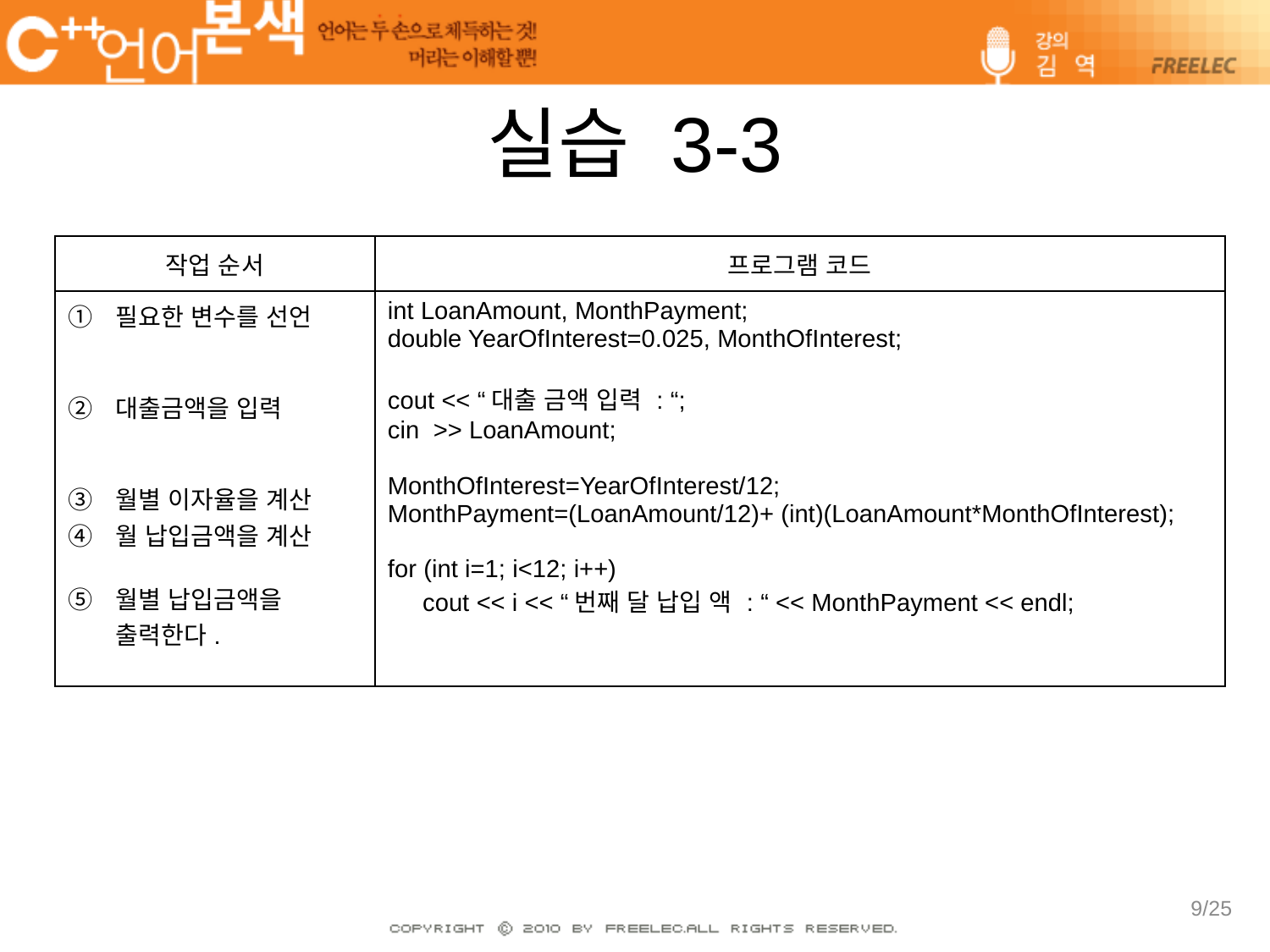

# 실습 3-3
| 작업 순서 | 프로그램 코드 |
| --- | --- |
| 필요한 변수를 선언 대출금액을 입력 월별 이자율을 계산 월 납입금액을 계산 월별 납입금액을 출력한다. | int LoanAmount, MonthPayment; double YearOfInterest=0.025, MonthOfInterest; cout << “대출 금액 입력 : “; cin >> LoanAmount; MonthOfInterest=YearOfInterest/12; MonthPayment=(LoanAmount/12)+ (int)(LoanAmount\*MonthOfInterest); for (int i=1; i<12; i++) cout << i << “번째 달 납입 액 : “ << MonthPayment << endl; |
9/25